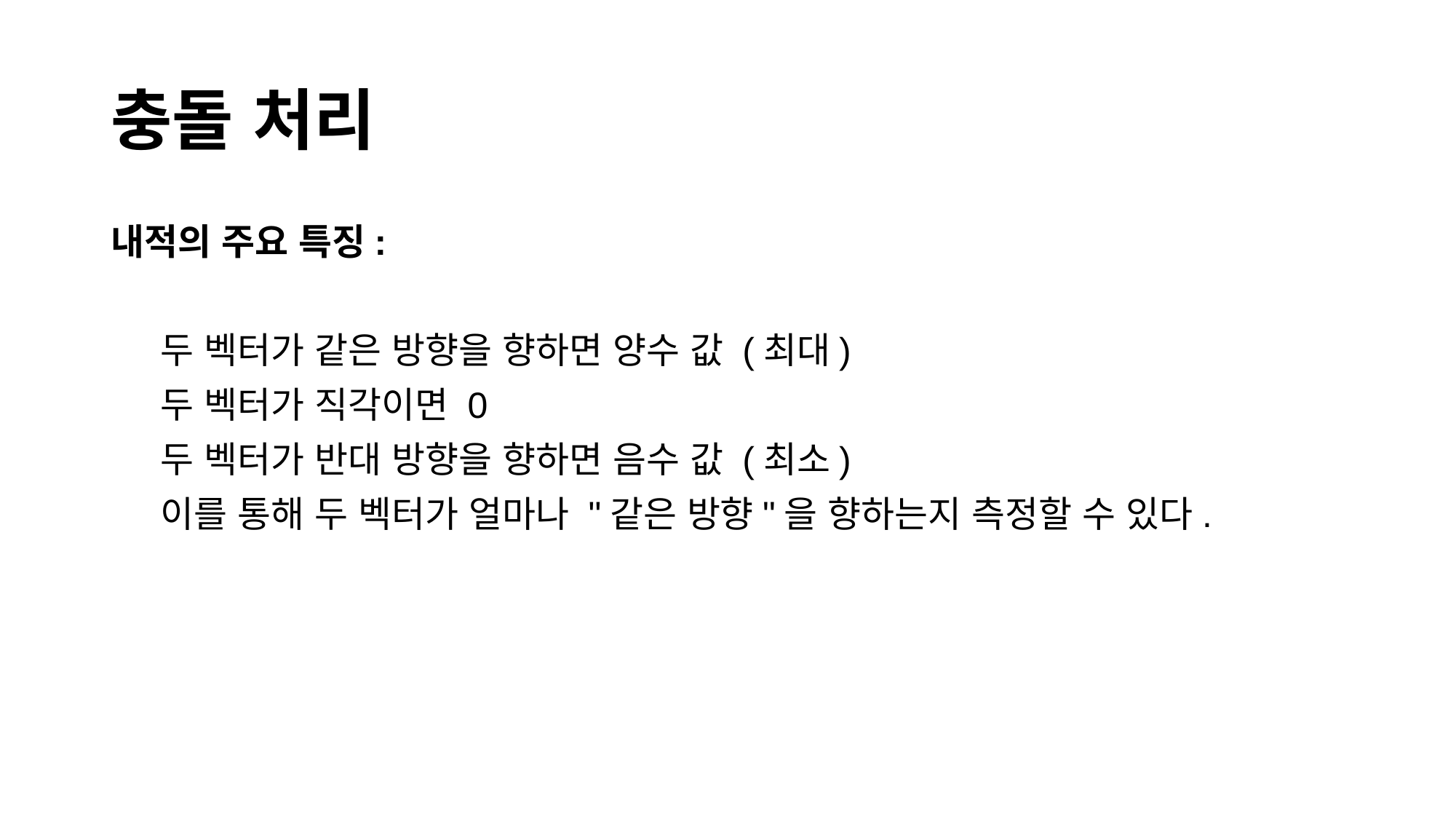

# 충돌 처리
내적의 주요 특징:

    두 벡터가 같은 방향을 향하면 양수 값 (최대)
    두 벡터가 직각이면 0
    두 벡터가 반대 방향을 향하면 음수 값 (최소)
    이를 통해 두 벡터가 얼마나 "같은 방향"을 향하는지 측정할 수 있다.